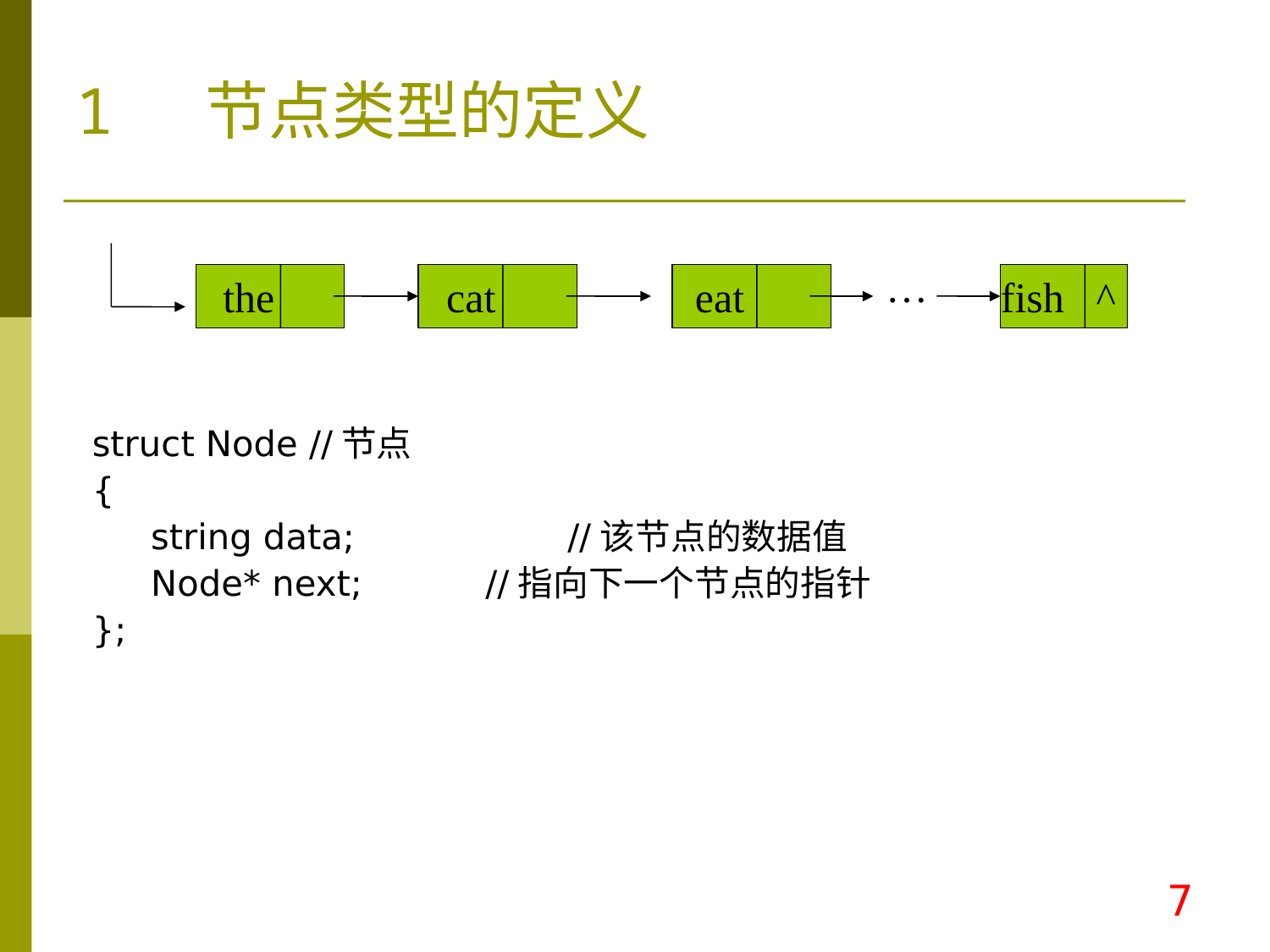

1  节点类型的定义

…
the

cat

eat

fish   ^

struct Node //节点
{
	 string data;                   //该节点的数据值
	 Node* next;           //指向下一个节点的指针
};

7